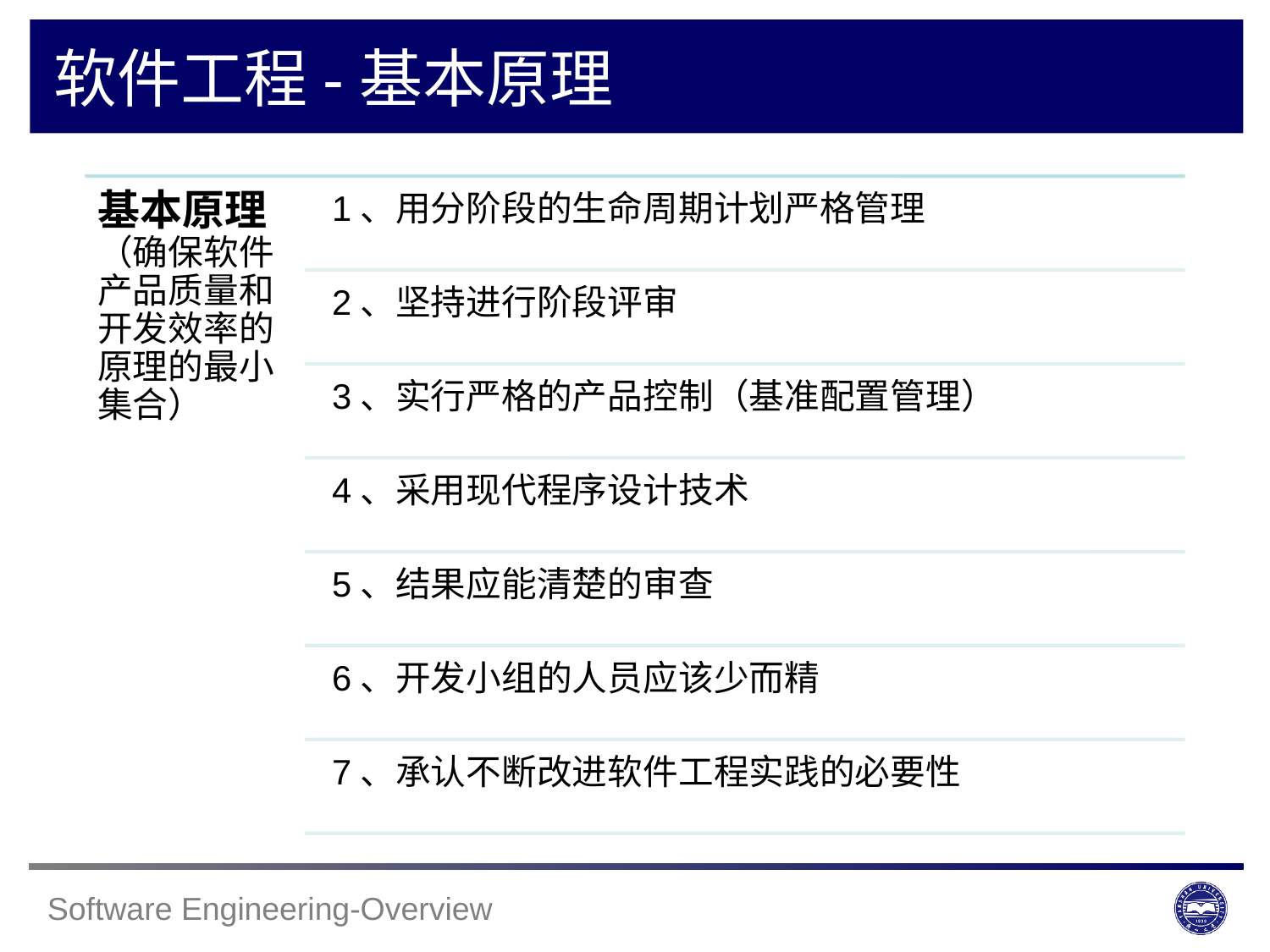

软件工程-基本原理
基本原理（确保软件产品质量和开发效率的原理的最小集合）
1、用分阶段的生命周期计划严格管理
2、坚持进行阶段评审
3、实行严格的产品控制（基准配置管理）
4、采用现代程序设计技术
5、结果应能清楚的审查
6、开发小组的人员应该少而精
7、承认不断改进软件工程实践的必要性